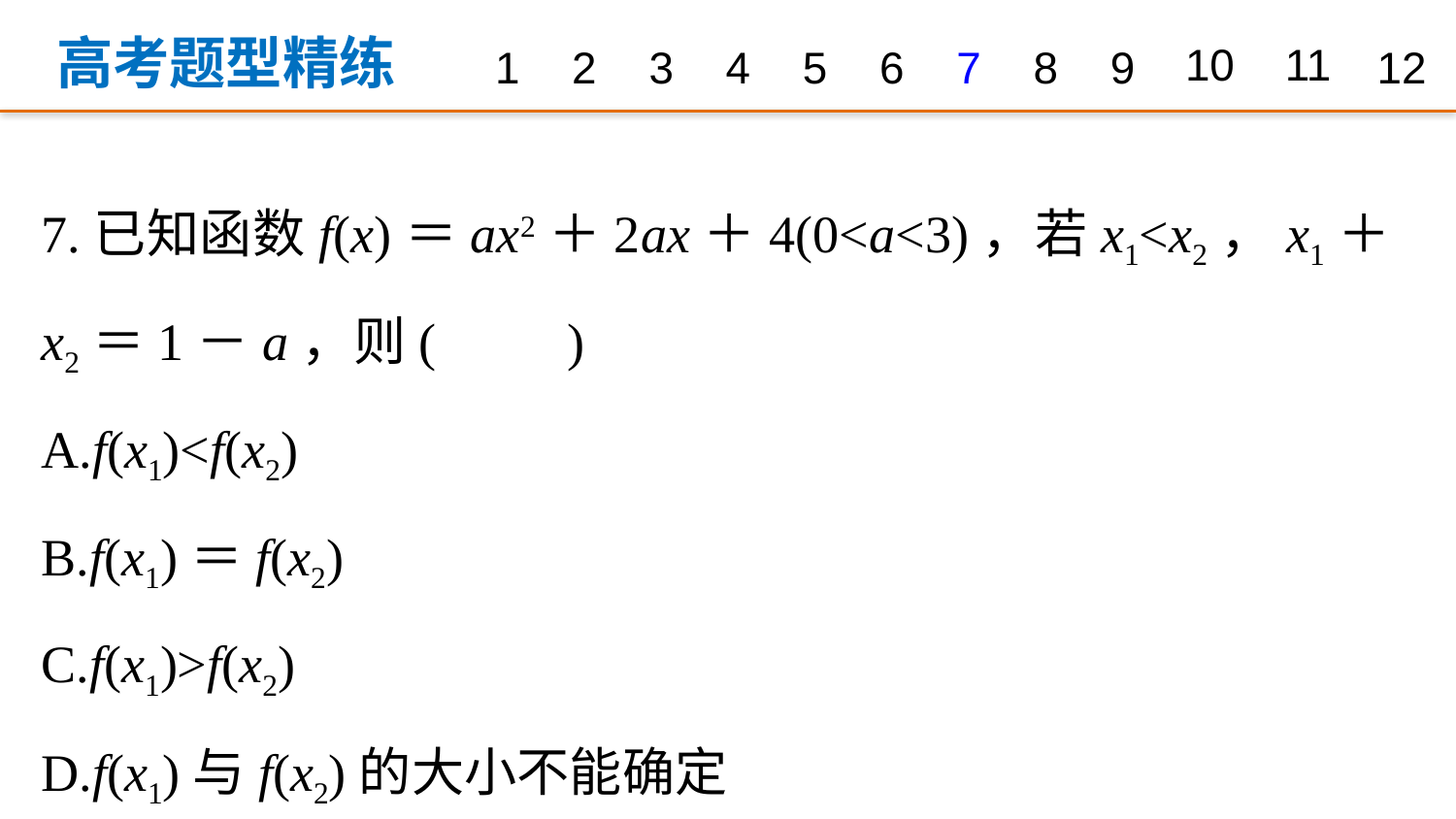

高考题型精练
1
2
3
4
5
6
7
8
9
10
11
12
7.已知函数f(x)＝ax2＋2ax＋4(0<a<3)，若x1<x2，x1＋x2＝1－a，则(　　)
A.f(x1)<f(x2)
B.f(x1)＝f(x2)
C.f(x1)>f(x2)
D.f(x1)与f(x2)的大小不能确定